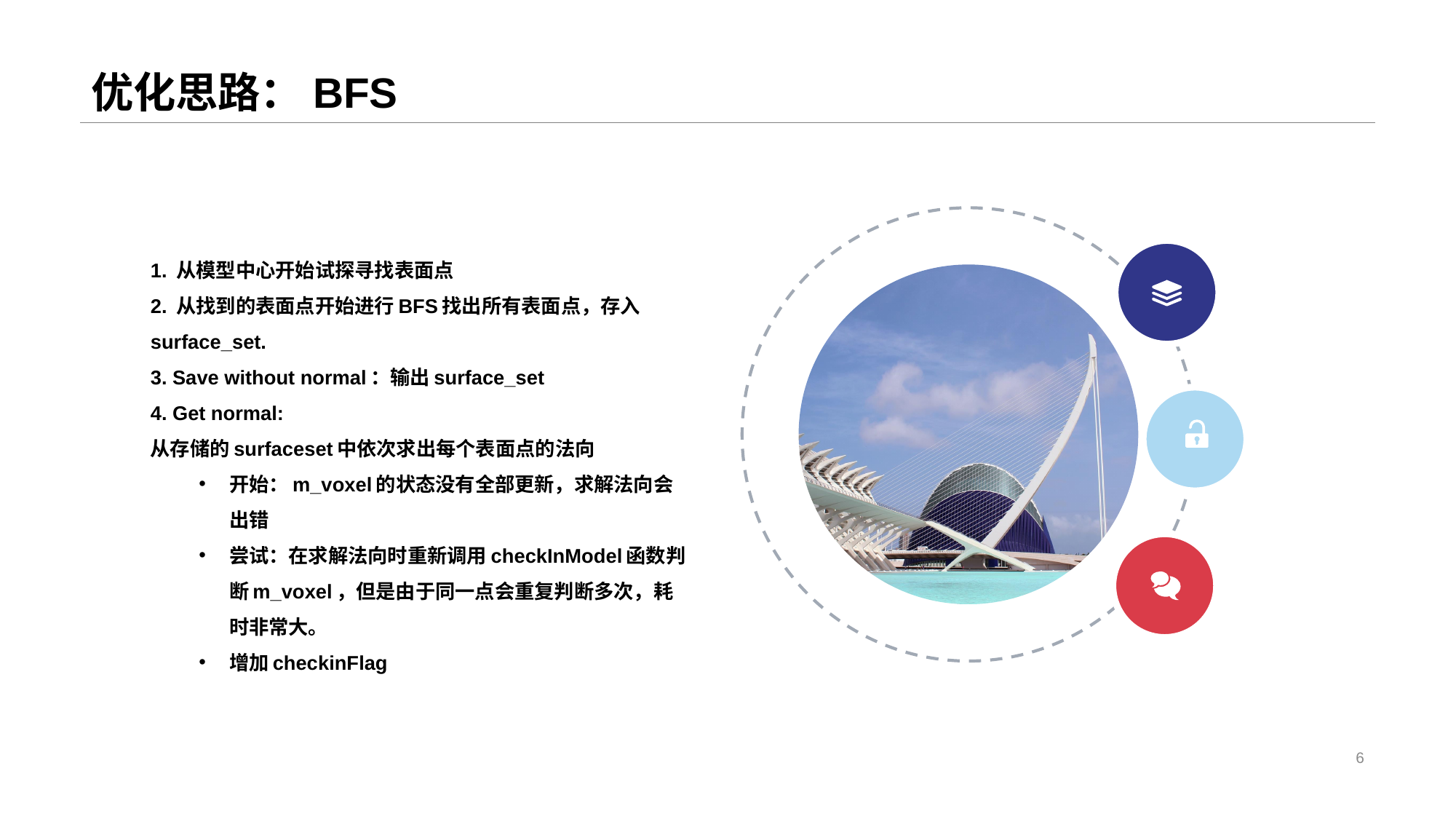

# 优化思路：BFS

1. 从模型中心开始试探寻找表面点
2. 从找到的表面点开始进行BFS找出所有表面点，存入surface_set.
3. Save without normal：输出surface_set
4. Get normal:
从存储的surfaceset中依次求出每个表面点的法向
开始：m_voxel的状态没有全部更新，求解法向会出错
尝试：在求解法向时重新调用checkInModel函数判断m_voxel，但是由于同一点会重复判断多次，耗时非常大。
增加checkinFlag

6